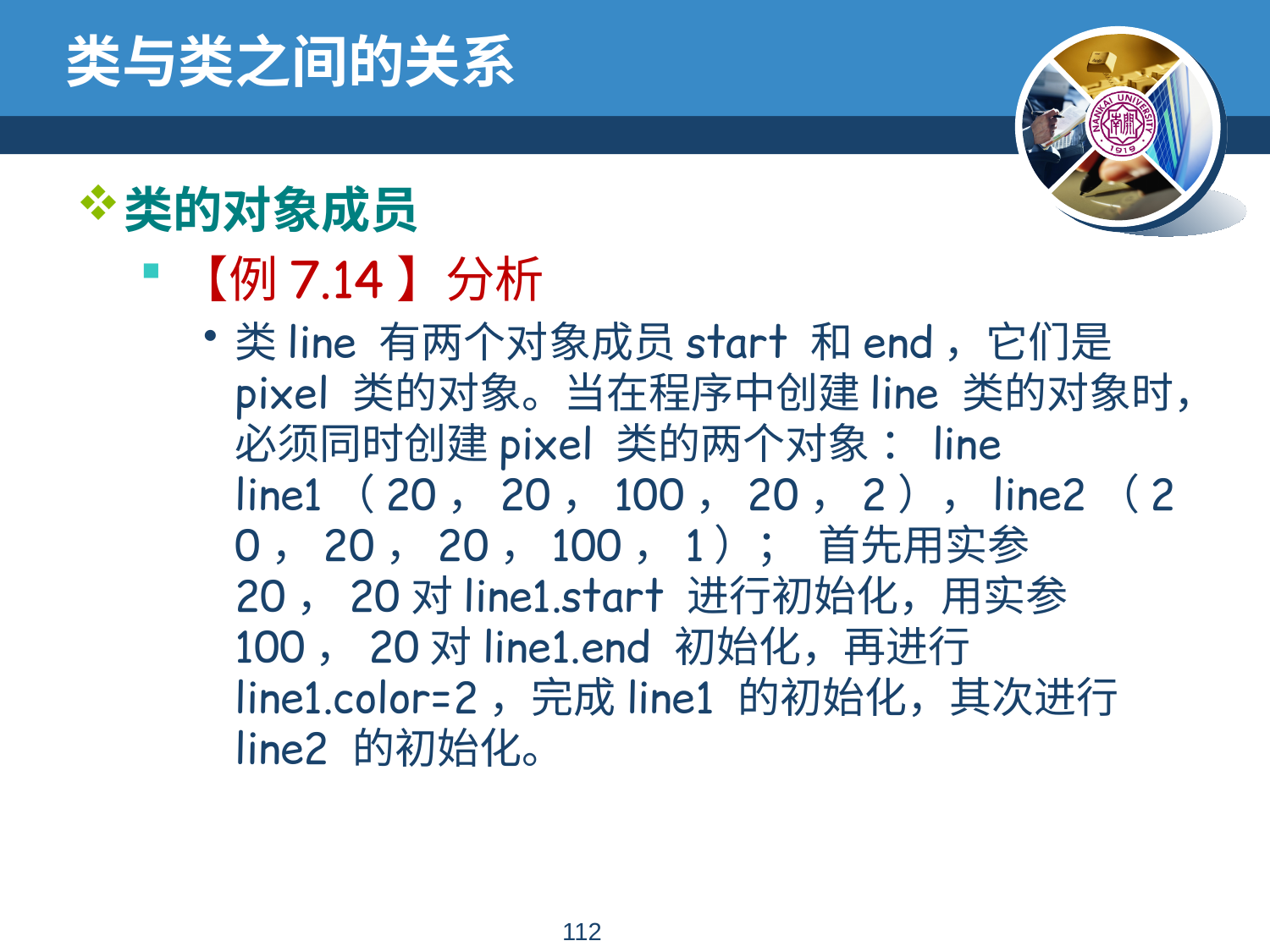

# 类与类之间的关系
类的对象成员
【例7.14】分析
类line 有两个对象成员start 和end，它们是pixel 类的对象。当在程序中创建line 类的对象时，必须同时创建pixel 类的两个对象 ：line line1（20，20，100，20，2），line2（20，20，20，100，1）；  首先用实参20，20对line1.start 进行初始化，用实参100，20对line1.end 初始化，再进行line1.color=2，完成line1 的初始化，其次进行line2 的初始化。
112